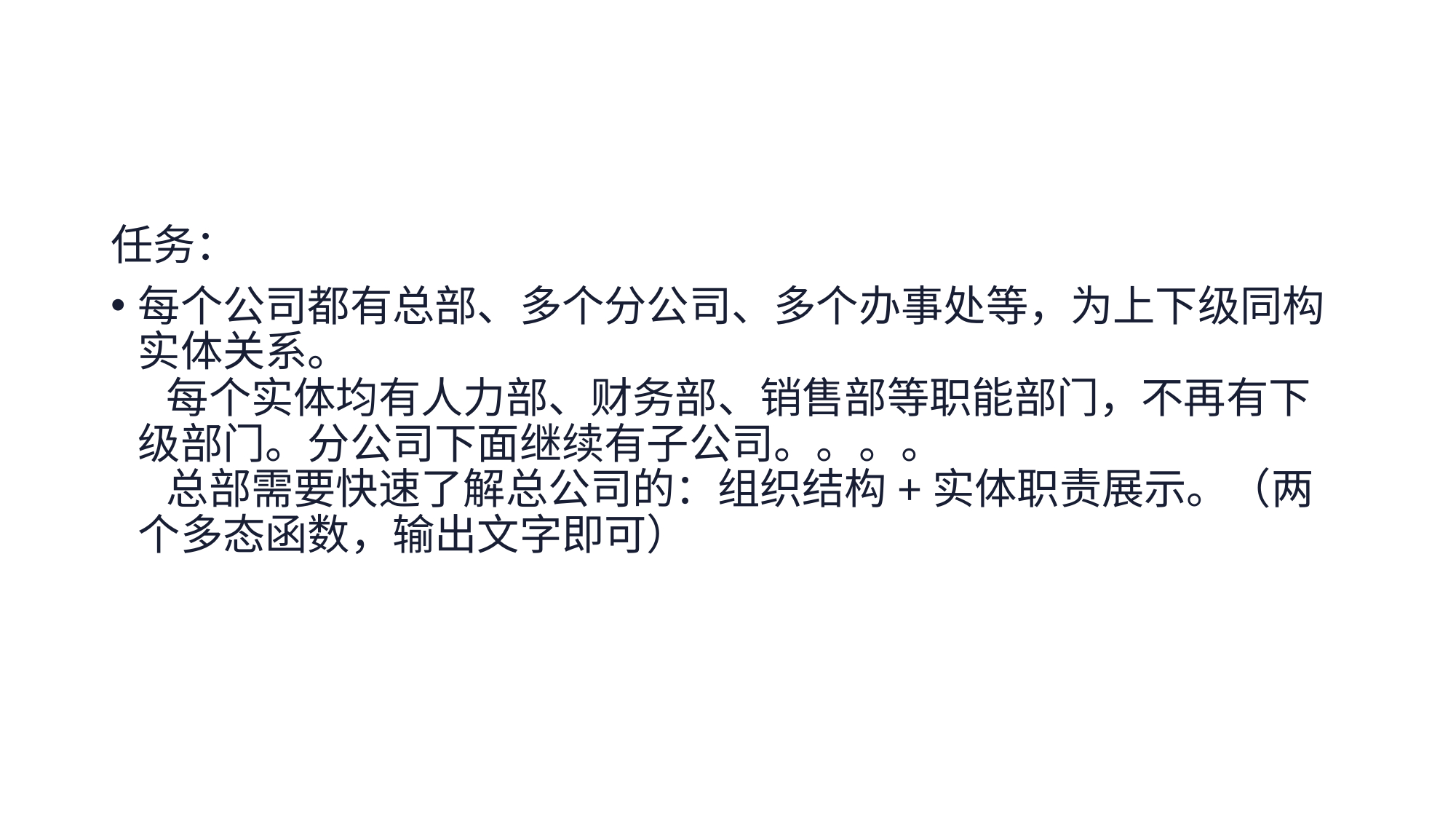

任务：
每个公司都有总部、多个分公司、多个办事处等，为上下级同构实体关系。
   每个实体均有人力部、财务部、销售部等职能部门，不再有下级部门。分公司下面继续有子公司。。。。
   总部需要快速了解总公司的：组织结构+实体职责展示。（两个多态函数，输出文字即可）